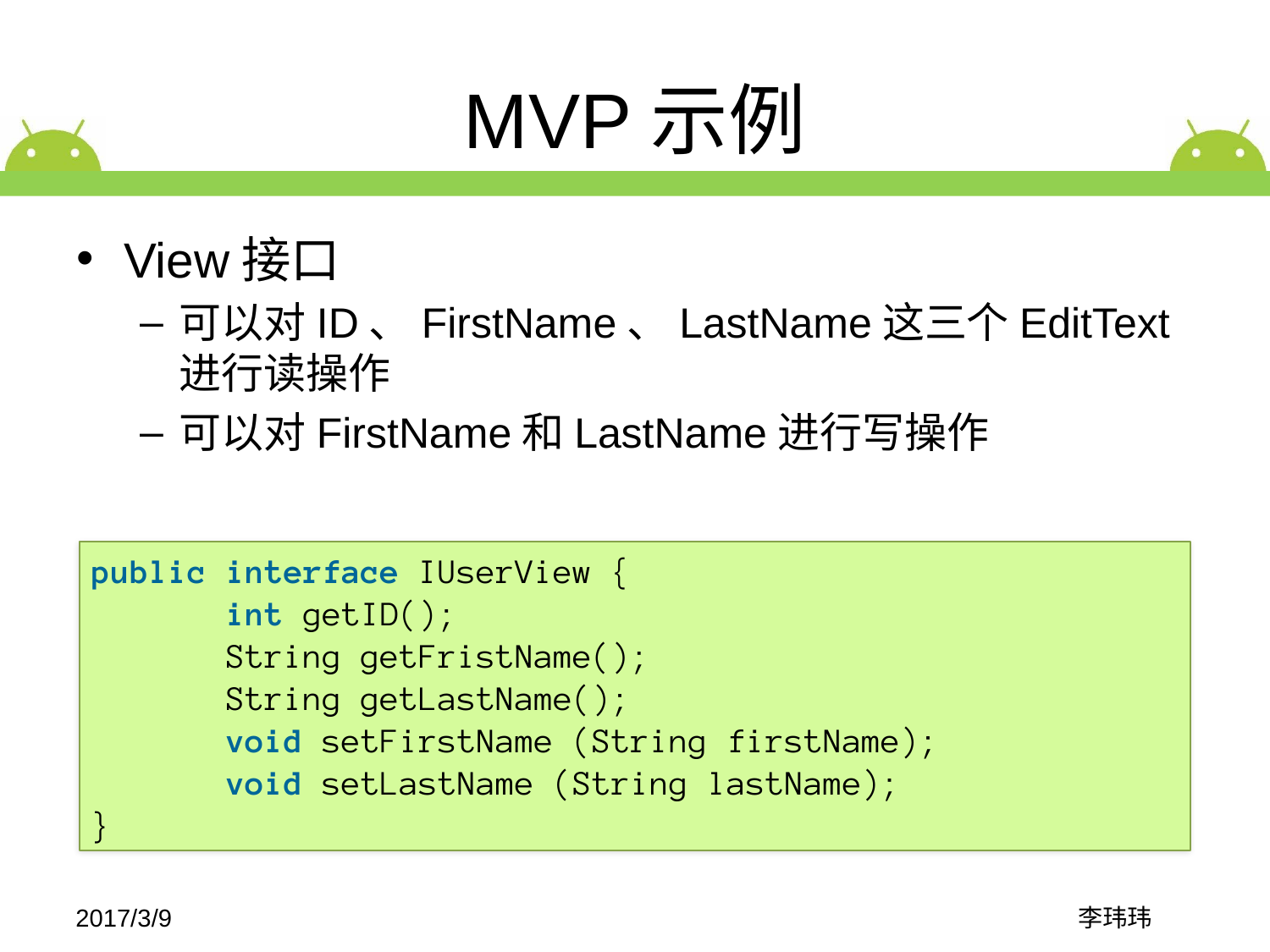

# MVP示例
View接口
可以对ID、FirstName、LastName这三个EditText进行读操作
可以对FirstName和LastName进行写操作
public interface IUserView {
       int getID();
       String getFristName();
       String getLastName();
       void setFirstName (String firstName);
       void setLastName (String lastName);
}